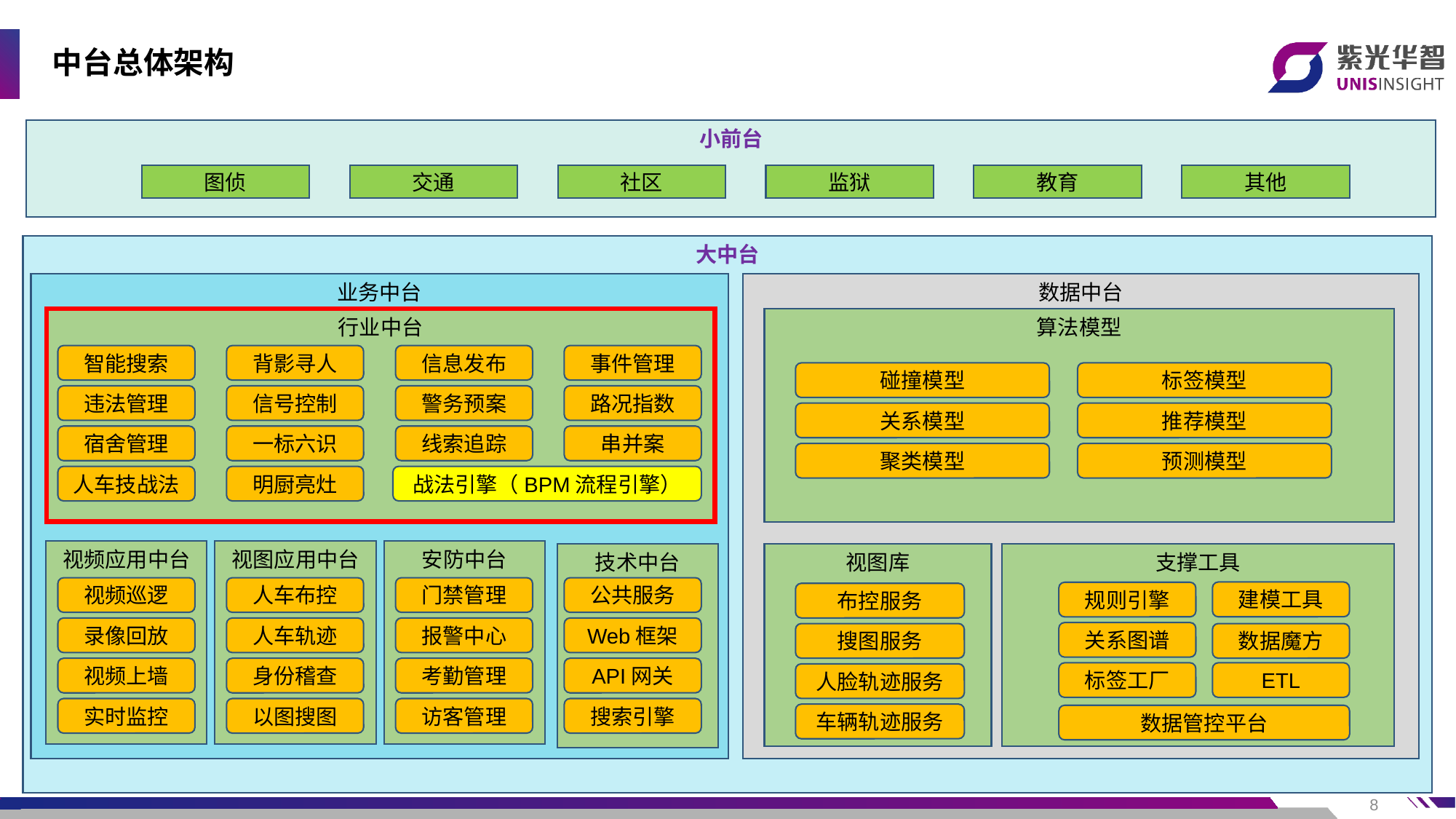

# 中台总体架构
小前台
图侦
交通
社区
监狱
教育
其他
大中台
业务中台
数据中台
行业中台
算法模型
智能搜索
背影寻人
信息发布
事件管理
碰撞模型
标签模型
违法管理
信号控制
警务预案
路况指数
关系模型
推荐模型
宿舍管理
一标六识
线索追踪
串并案
聚类模型
预测模型
人车技战法
明厨亮灶
战法引擎（BPM流程引擎）
视频应用中台
视图应用中台
安防中台
技术中台
视图库
支撑工具
视频巡逻
人车布控
门禁管理
公共服务
建模工具
规则引擎
布控服务
录像回放
人车轨迹
报警中心
Web框架
关系图谱
搜图服务
数据魔方
视频上墙
身份稽查
考勤管理
API网关
标签工厂
ETL
人脸轨迹服务
实时监控
以图搜图
访客管理
搜索引擎
车辆轨迹服务
数据管控平台